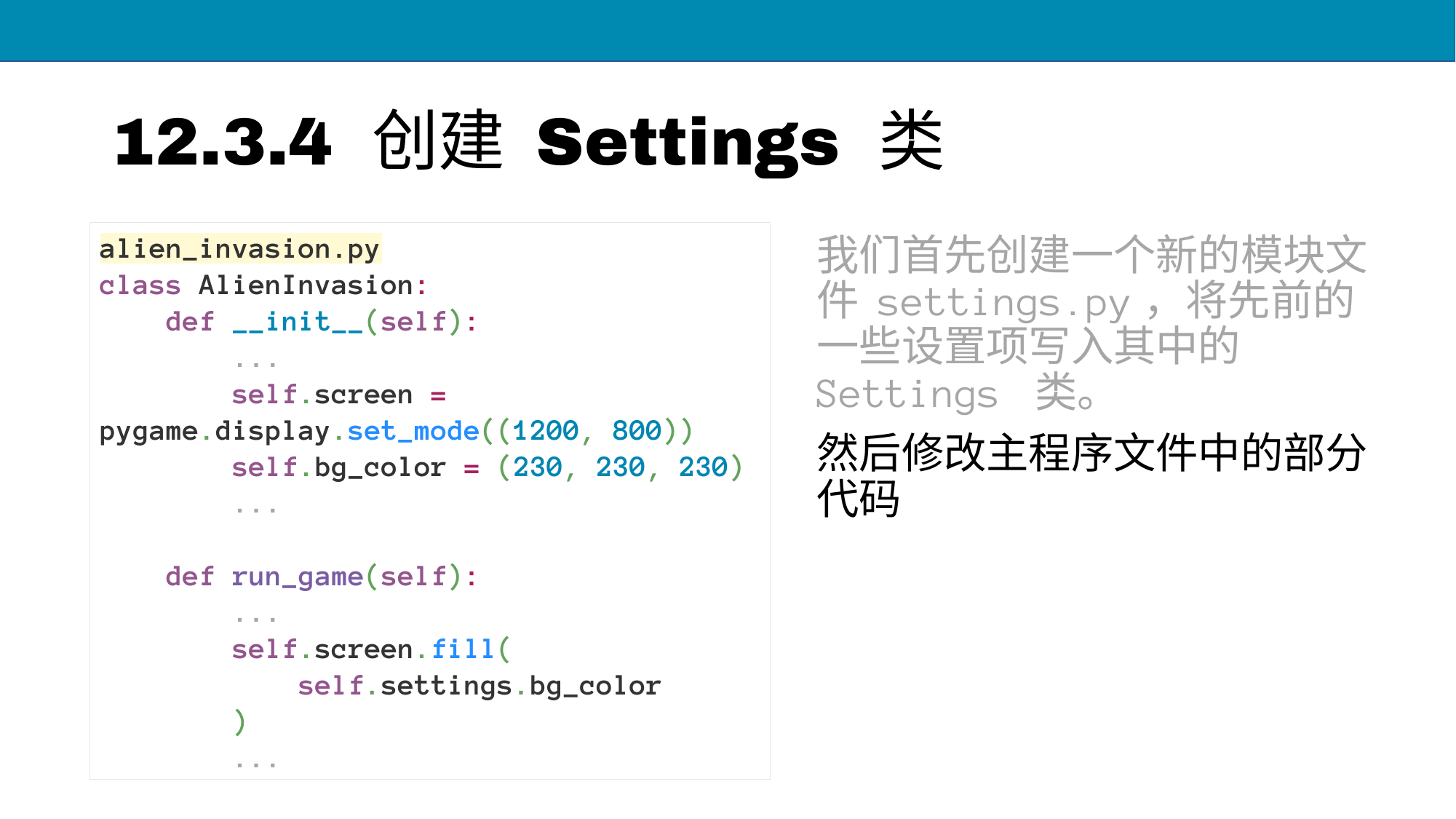

# 12.3.4 创建 Settings 类
alien_invasion.py
class AlienInvasion:
    def __init__(self):
        ...
        self.screen = pygame.display.set_mode((1200, 800))
        self.bg_color = (230, 230, 230)
        ...
    def run_game(self):
        ...
        self.screen.fill(
            self.settings.bg_color
        )
        ...
我们首先创建一个新的模块文件 settings.py，将先前的一些设置项写入其中的 Settings 类。
然后修改主程序文件中的部分代码